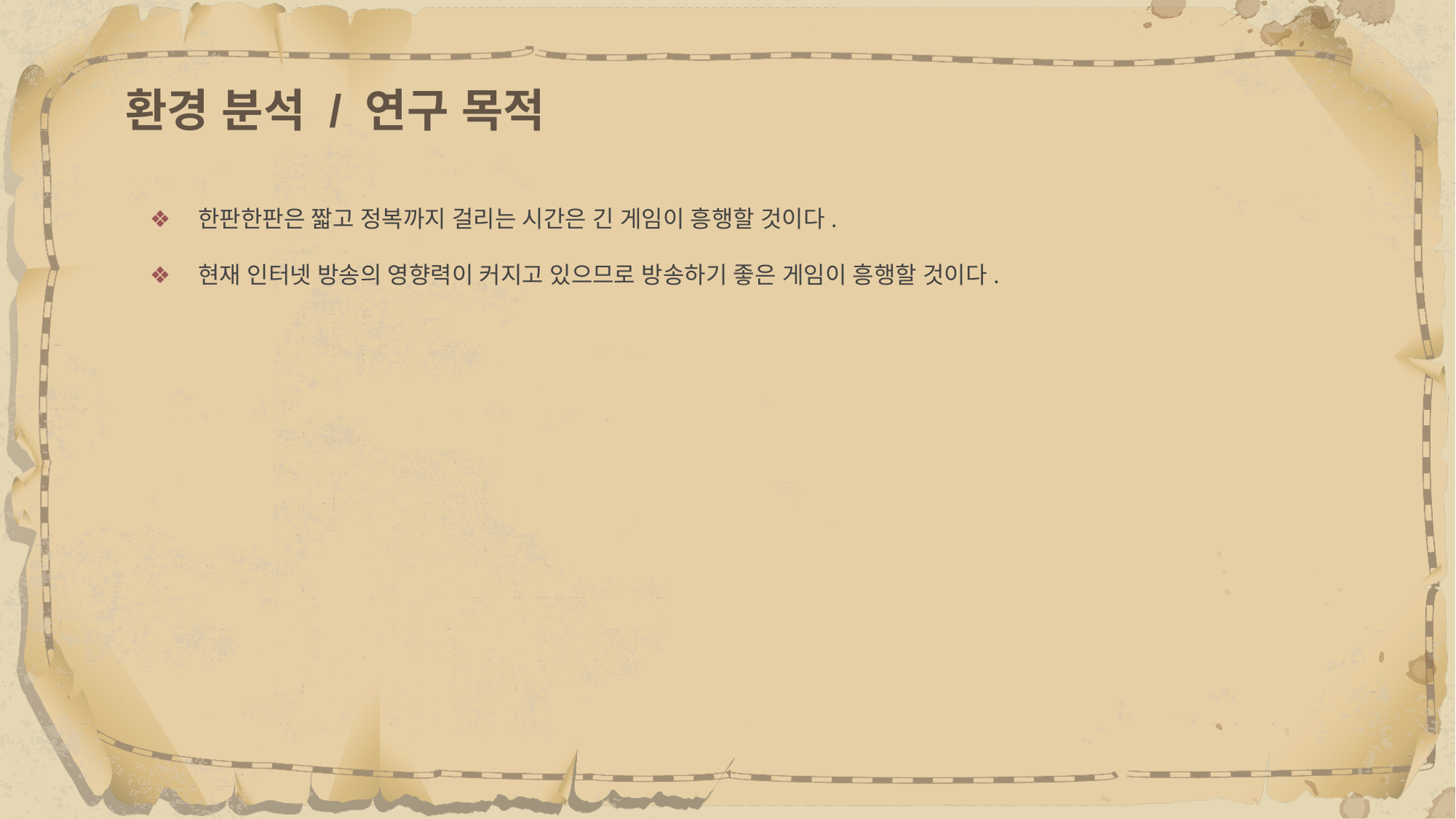

# 환경 분석 / 연구 목적
한판한판은 짧고 정복까지 걸리는 시간은 긴 게임이 흥행할 것이다.

현재 인터넷 방송의 영향력이 커지고 있으므로 방송하기 좋은 게임이 흥행할 것이다.